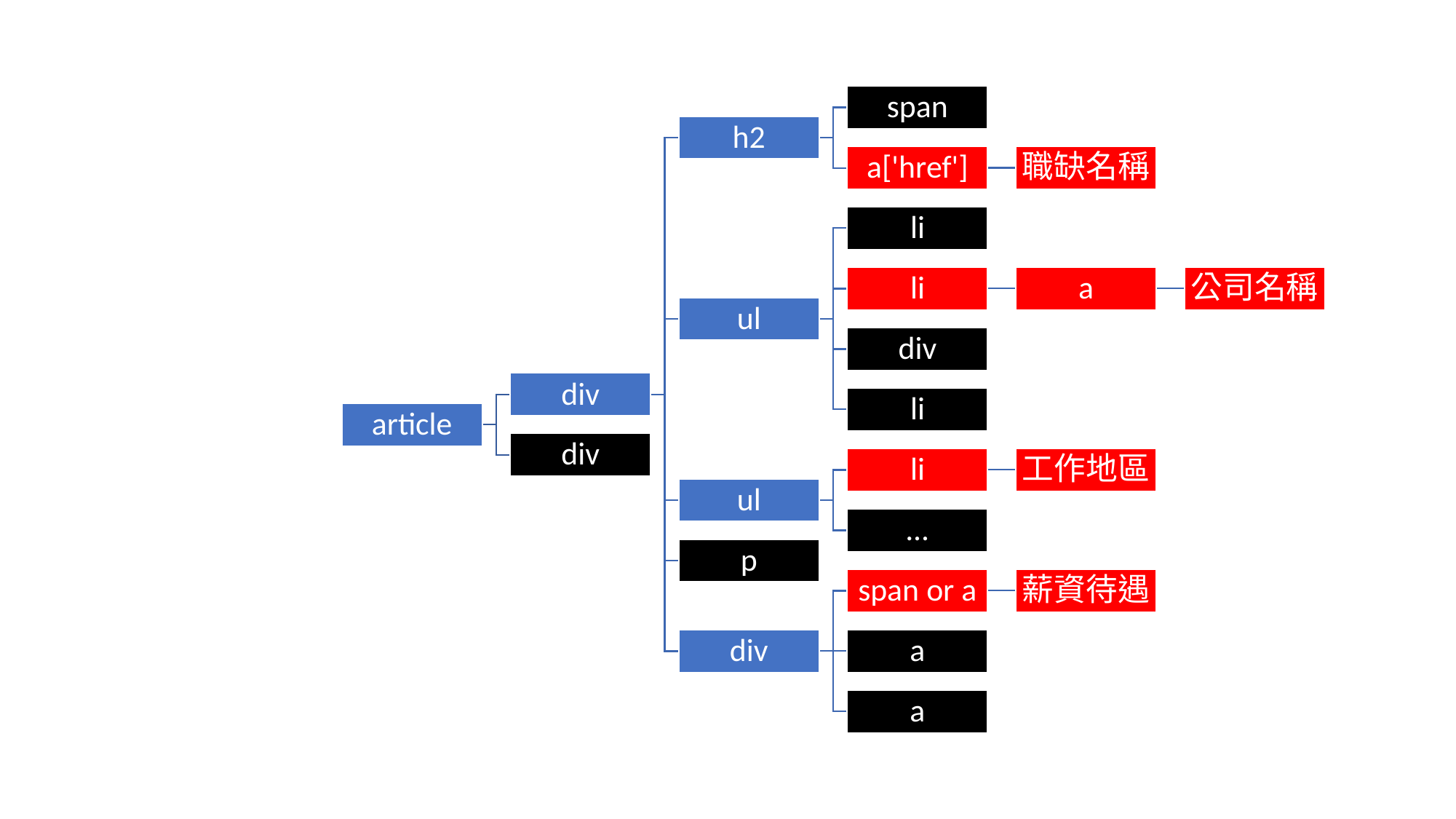

article
div
h2
span
a['href']
職缺名稱
ul
li
li
a
公司名稱
div
li
ul
li
工作地區
...
p
div
span or a
薪資待遇
a
a
div